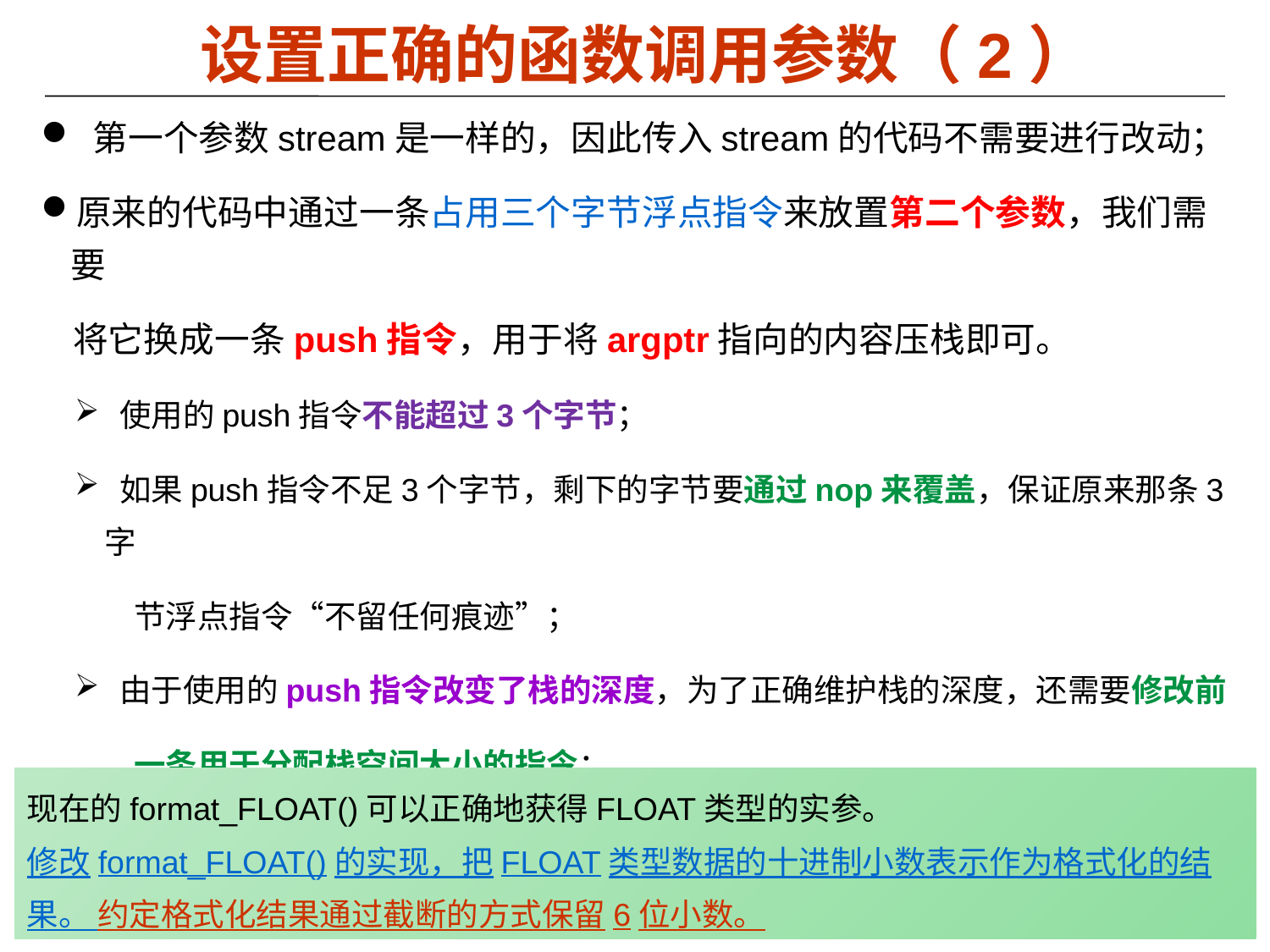

# 设置正确的函数调用参数（2）
 第一个参数stream是一样的，因此传入stream的代码不需要进行改动；
原来的代码中通过一条占用三个字节浮点指令来放置第二个参数，我们需要
   将它换成一条push指令，用于将argptr指向的内容压栈即可。
 使用的push指令不能超过3个字节；
 如果push指令不足3个字节，剩下的字节要通过nop来覆盖，保证原来那条3字
   节浮点指令“不留任何痕迹”；
 由于使用的push指令改变了栈的深度，为了正确维护栈的深度，还需要修改前
   一条用于分配栈空间大小的指令；
 由于format_FLOAT()只会使用两个参数，传入的其余参数可以暂时忽略。
现在的format_FLOAT()可以正确地获得FLOAT类型的实参。
修改format_FLOAT()的实现，把FLOAT类型数据的十进制小数表示作为格式化的结果。 约定格式化结果通过截断的方式保留6位小数。